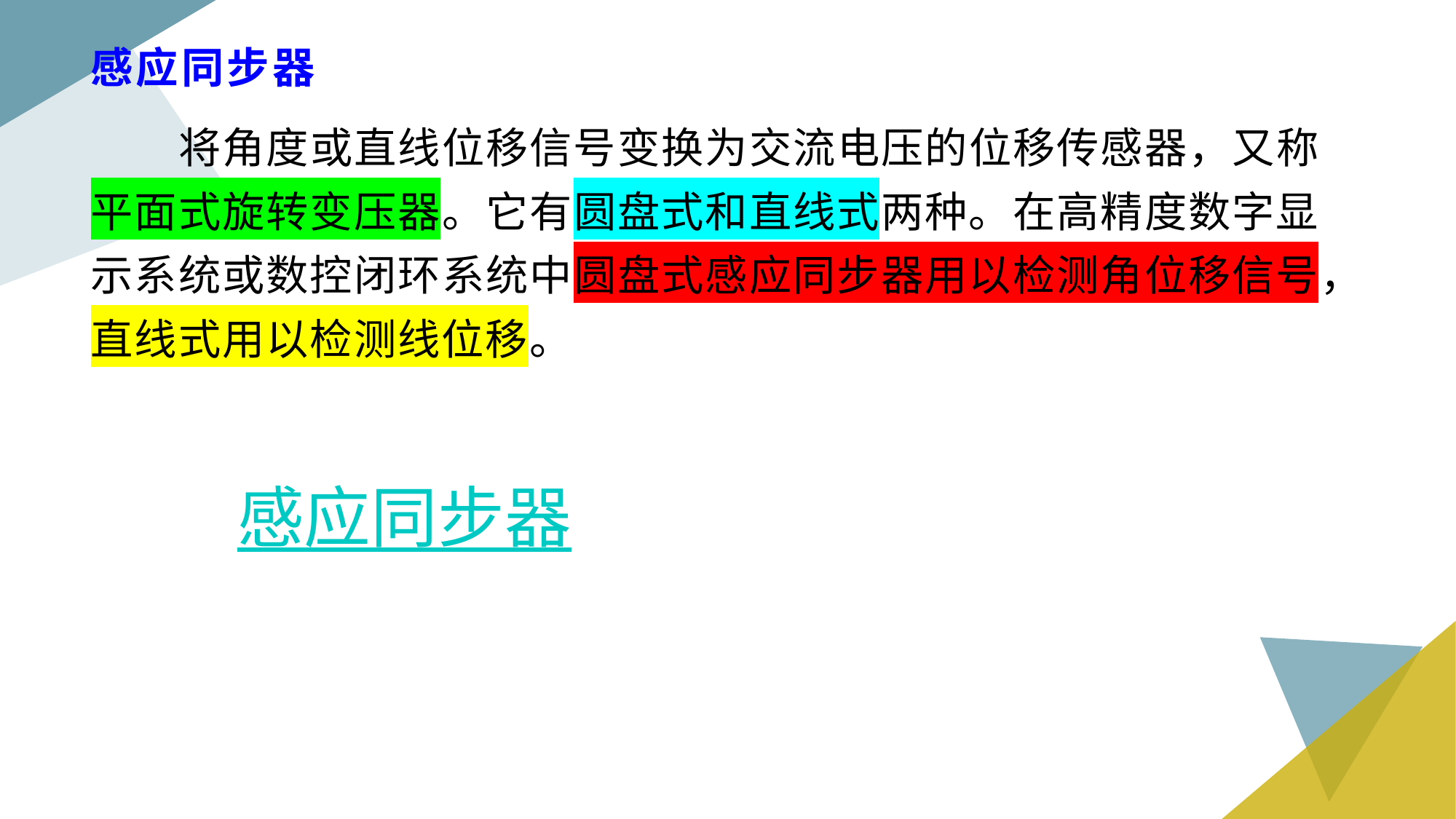

# 感应同步器
将角度或直线位移信号变换为交流电压的位移传感器，又称平面式旋转变压器。它有圆盘式和直线式两种。在高精度数字显示系统或数控闭环系统中圆盘式感应同步器用以检测角位移信号，直线式用以检测线位移。

感应同步器